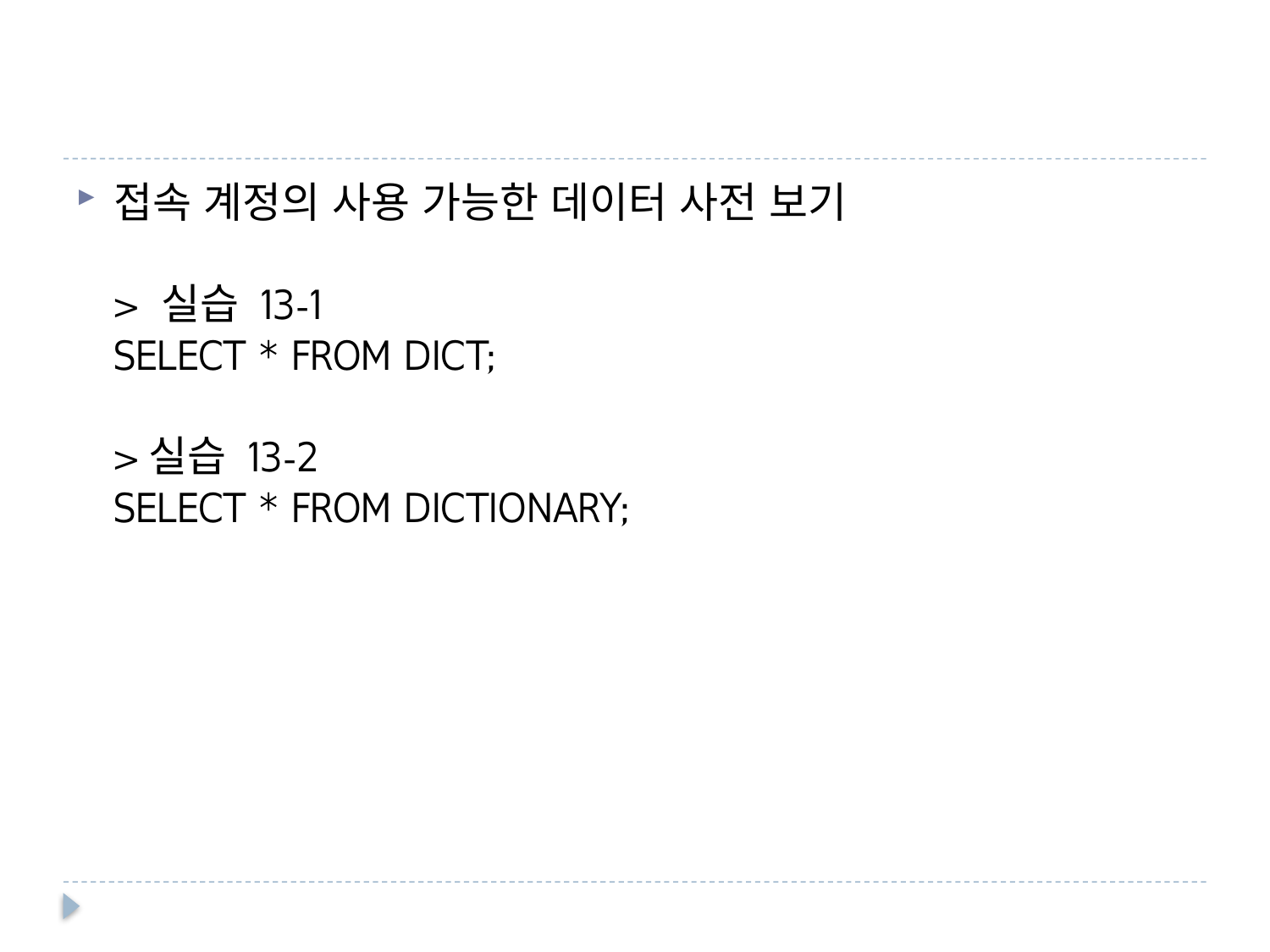

접속 계정의 사용 가능한 데이터 사전 보기
> 실습 13-1
SELECT * FROM DICT;
>실습 13-2
SELECT * FROM DICTIONARY;